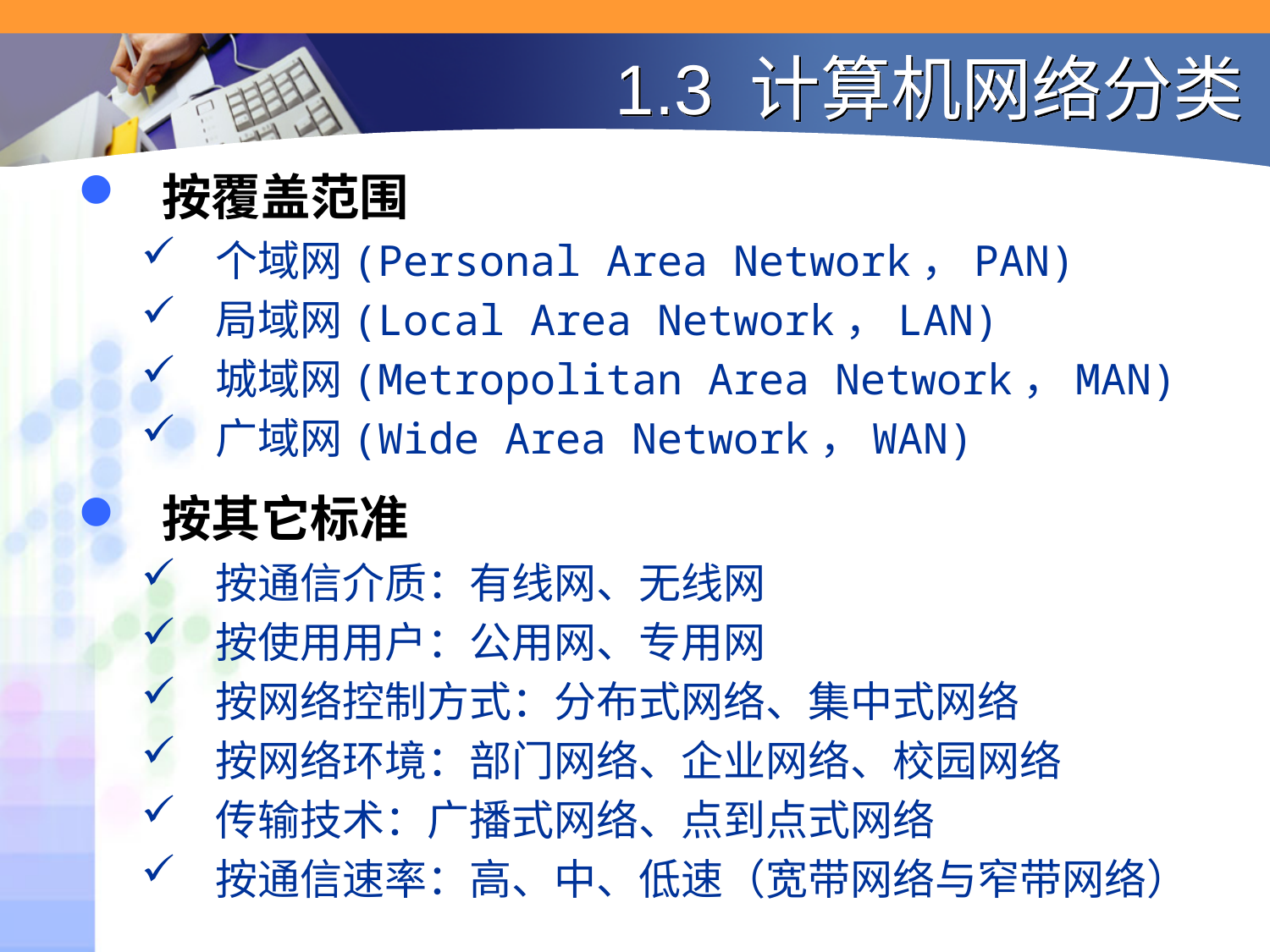

# 1.3 计算机网络分类
按覆盖范围
个域网(Personal Area Network，PAN)
局域网(Local Area Network，LAN)
城域网(Metropolitan Area Network，MAN)
广域网(Wide Area Network，WAN)
按其它标准
按通信介质：有线网、无线网
按使用用户：公用网、专用网
按网络控制方式：分布式网络、集中式网络
按网络环境：部门网络、企业网络、校园网络
传输技术：广播式网络、点到点式网络
按通信速率：高、中、低速（宽带网络与窄带网络）